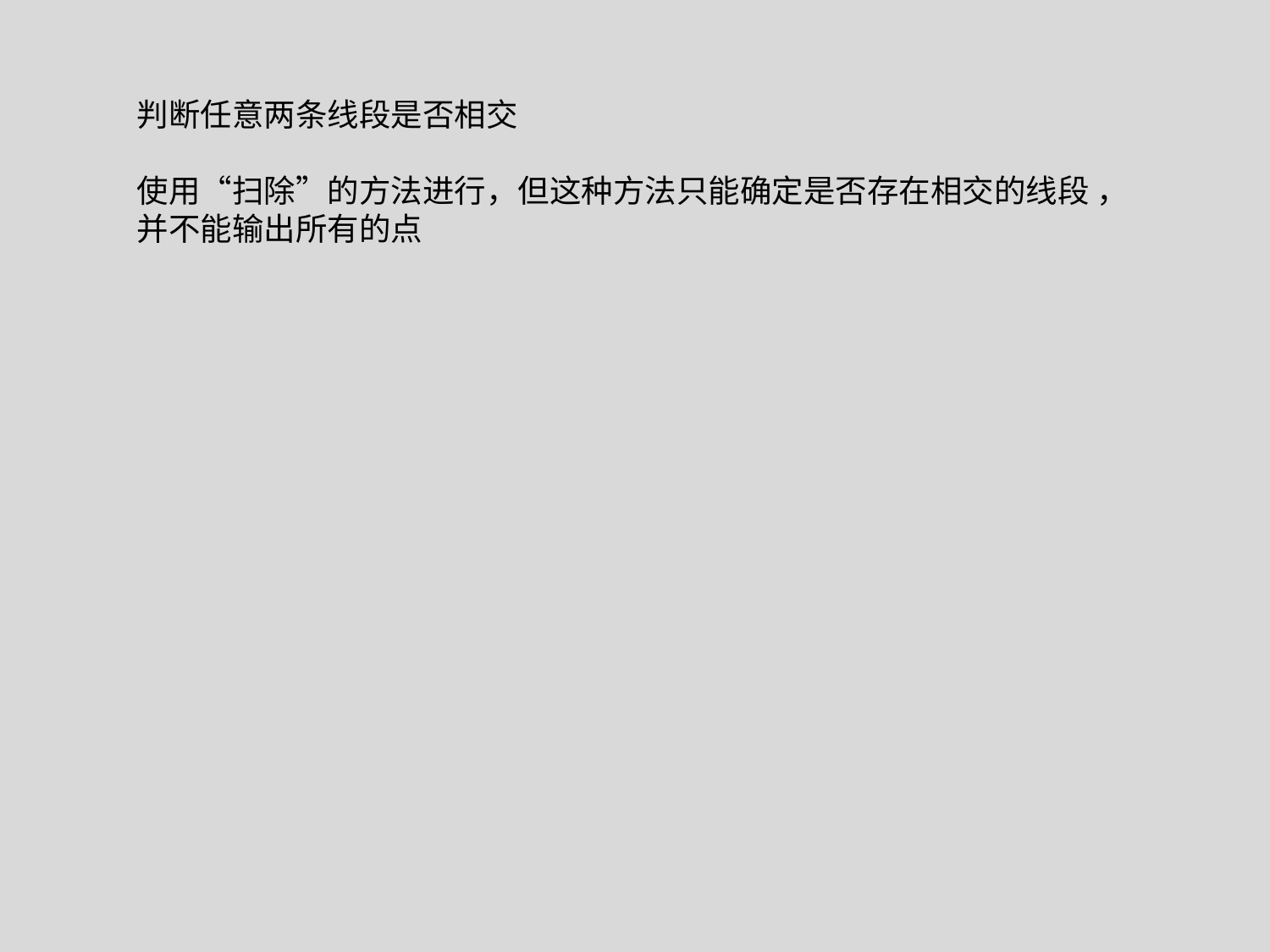

判断任意两条线段是否相交

使用“扫除”的方法进行，但这种方法只能确定是否存在相交的线段 ，并不能输出所有的点